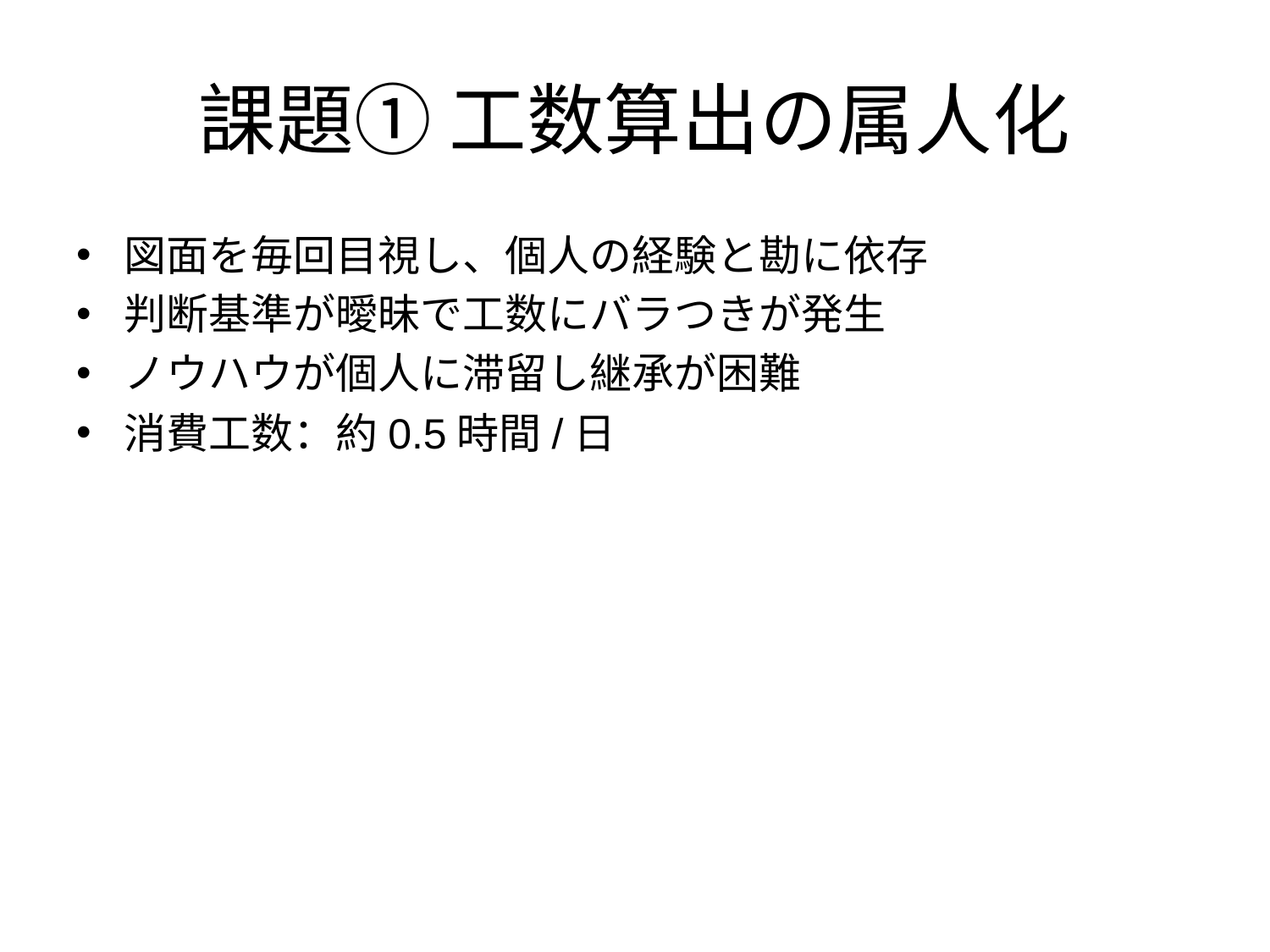

# 課題① 工数算出の属人化
図面を毎回目視し、個人の経験と勘に依存
判断基準が曖昧で工数にバラつきが発生
ノウハウが個人に滞留し継承が困難
消費工数：約0.5時間/日